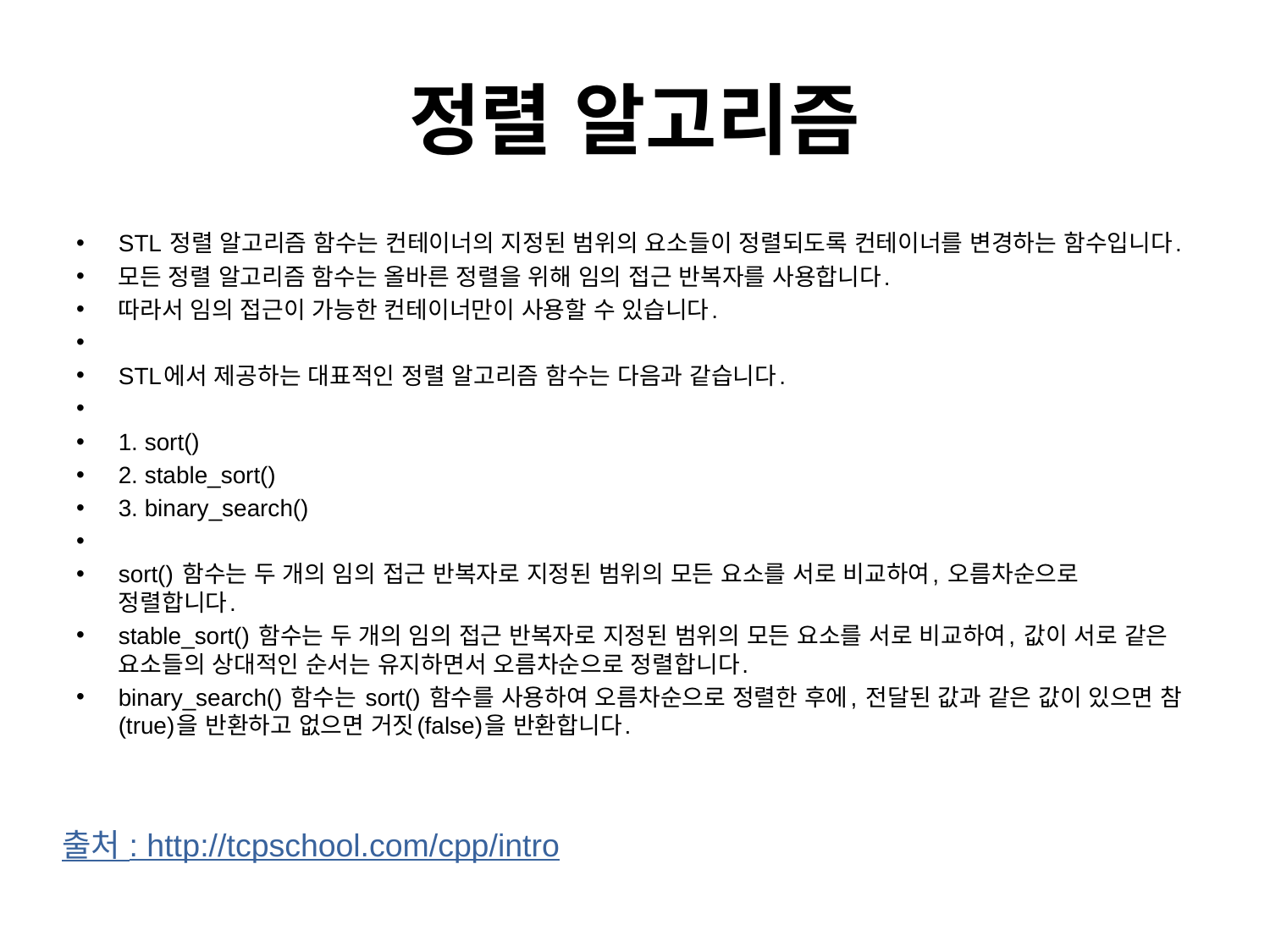

# 정렬 알고리즘
STL 정렬 알고리즘 함수는 컨테이너의 지정된 범위의 요소들이 정렬되도록 컨테이너를 변경하는 함수입니다.
모든 정렬 알고리즘 함수는 올바른 정렬을 위해 임의 접근 반복자를 사용합니다.
따라서 임의 접근이 가능한 컨테이너만이 사용할 수 있습니다.

STL에서 제공하는 대표적인 정렬 알고리즘 함수는 다음과 같습니다.

1. sort()
2. stable_sort()
3. binary_search()

sort() 함수는 두 개의 임의 접근 반복자로 지정된 범위의 모든 요소를 서로 비교하여, 오름차순으로 정렬합니다.
stable_sort() 함수는 두 개의 임의 접근 반복자로 지정된 범위의 모든 요소를 서로 비교하여, 값이 서로 같은 요소들의 상대적인 순서는 유지하면서 오름차순으로 정렬합니다.
binary_search() 함수는 sort() 함수를 사용하여 오름차순으로 정렬한 후에, 전달된 값과 같은 값이 있으면 참(true)을 반환하고 없으면 거짓(false)을 반환합니다.

출처 : http://tcpschool.com/cpp/intro